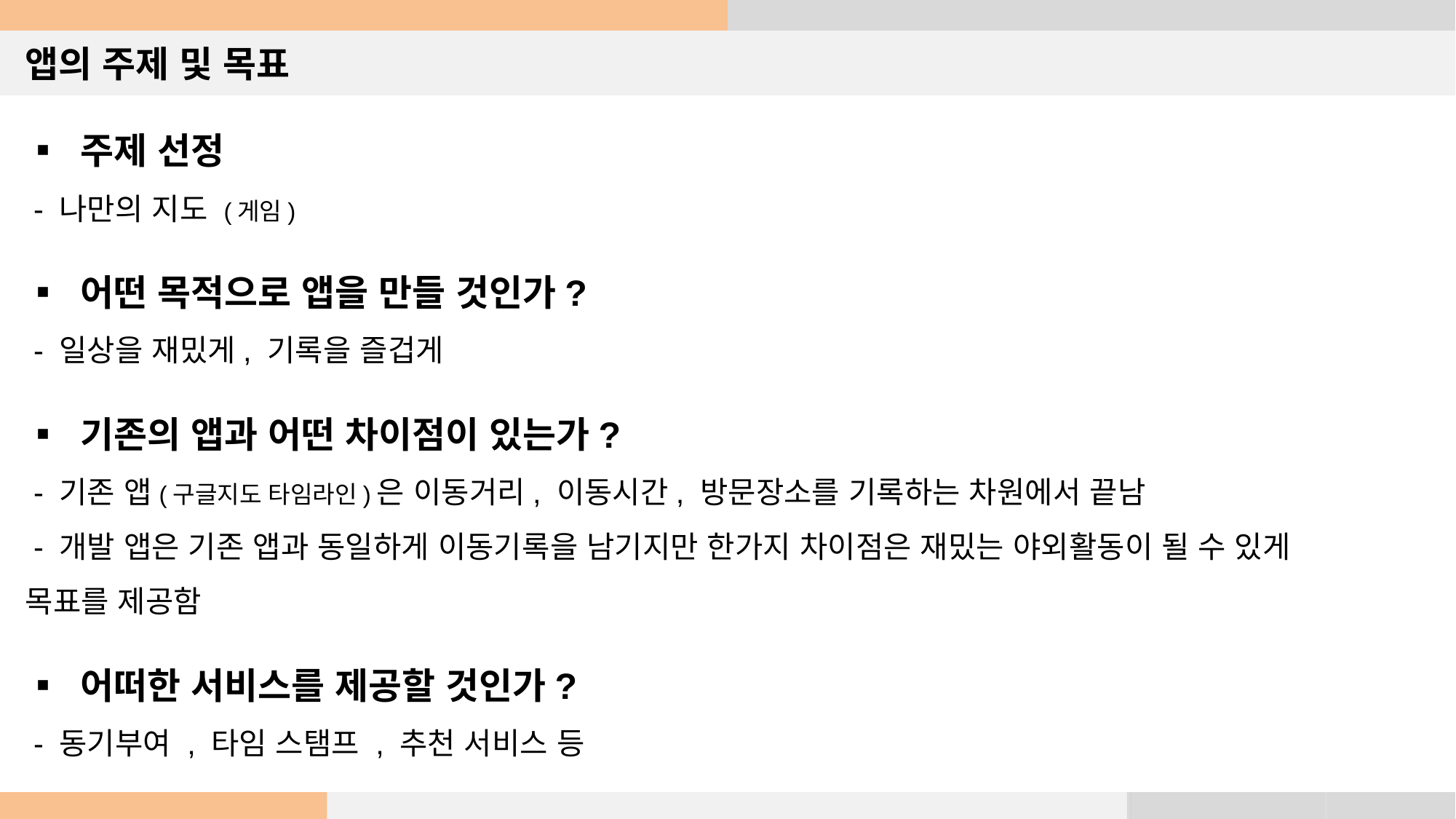

앱의 주제 및 목표
▪ 주제 선정
 - 나만의 지도 (게임)

▪ 어떤 목적으로 앱을 만들 것인가?
 - 일상을 재밌게, 기록을 즐겁게

▪ 기존의 앱과 어떤 차이점이 있는가?
 - 기존 앱(구글지도 타임라인)은 이동거리, 이동시간, 방문장소를 기록하는 차원에서 끝남
 - 개발 앱은 기존 앱과 동일하게 이동기록을 남기지만 한가지 차이점은 재밌는 야외활동이 될 수 있게 목표를 제공함

▪ 어떠한 서비스를 제공할 것인가?
 - 동기부여 , 타임 스탬프 , 추천 서비스 등